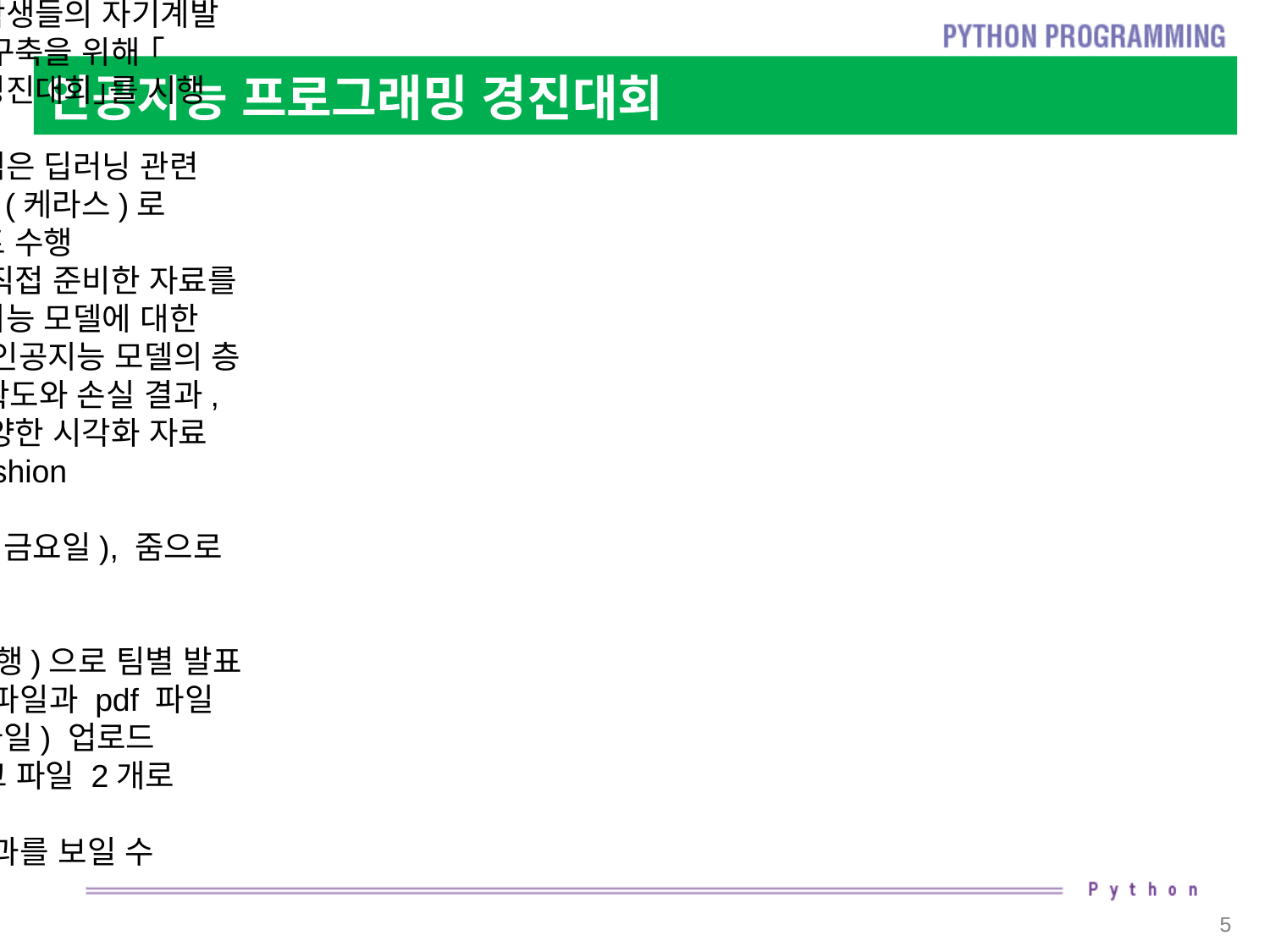

개요
인공지능과 관련하여 학생들의 자기계발 및 자기주도 학습체계 구축을 위해 ｢인공지능 프로그래밍 경진대회｣를 시행
내용
인공지능 관련 프로그램은 딥러닝 관련 프로그램으로 텐서플로(케라스)로 개발한 딥러닝 프로젝트 수행
기존의 공개된 자료나 직접 준비한 자료를 대상으로 개발한 인공지능 모델에 대한 설명 위주로 발표, 즉 인공지능 모델의 층 및 패라미터 설명, 정확도와 손실 결과, 테스트의 정확도 등 다양한 시각화 자료
Mnist 손글씨, fashion
일시
2020년 11월 26일(금요일), 줌으로 발표
오전 10:30 ~
ZOOM(온라인으로 진행)으로 팀별 발표
발표 전에 노트북 파일과 pdf 파일(반드시 2가지 파일) 업로드
압축하지 말고 파일 2개로 업로드
발표 중에 실행 결과를 보일 수 있도록
# 인공지능 프로그래밍 경진대회

5